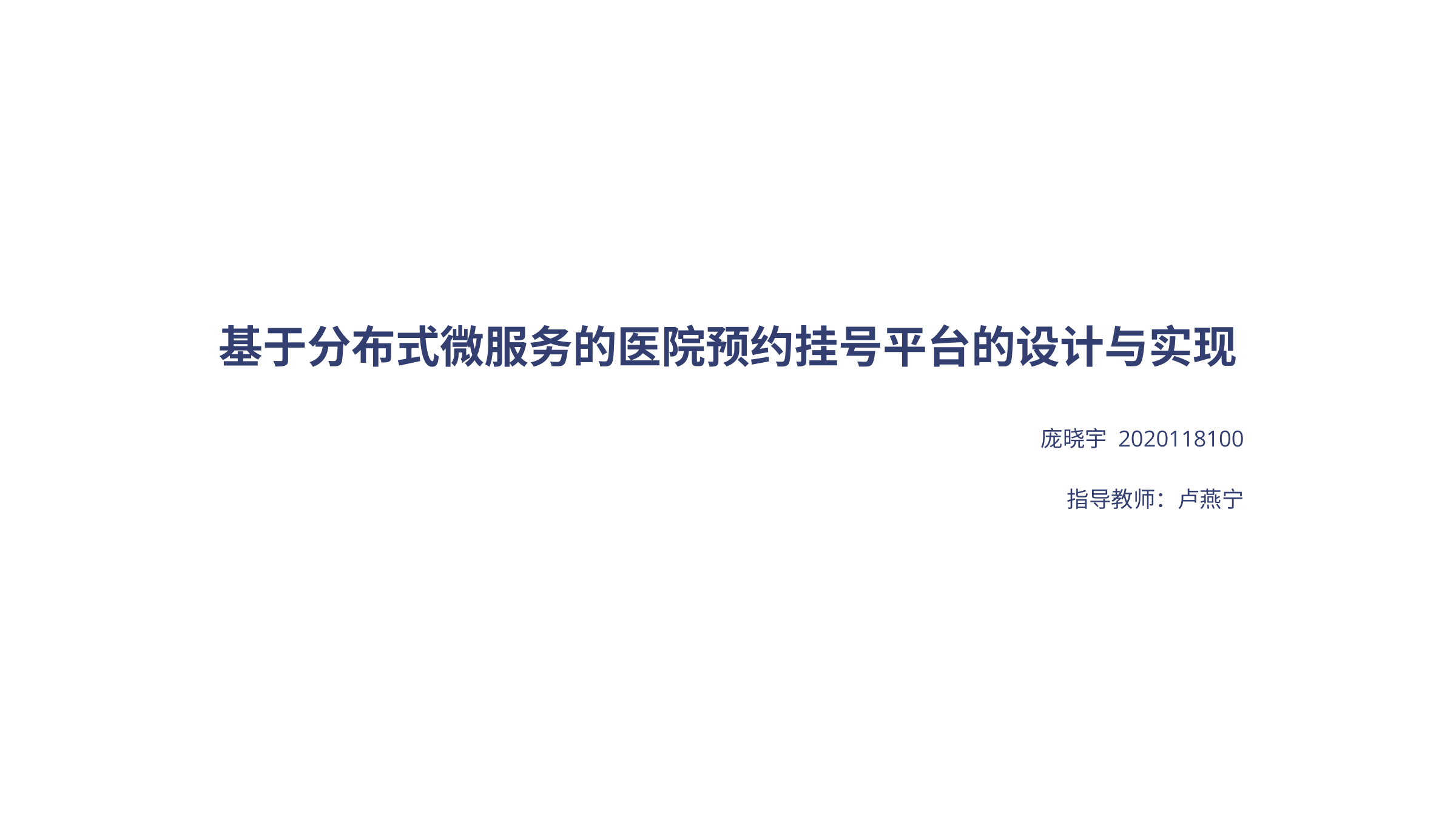

基于分布式微服务的医院预约挂号平台的设计与实现
庞晓宇 2020118100
指导教师：卢燕宁